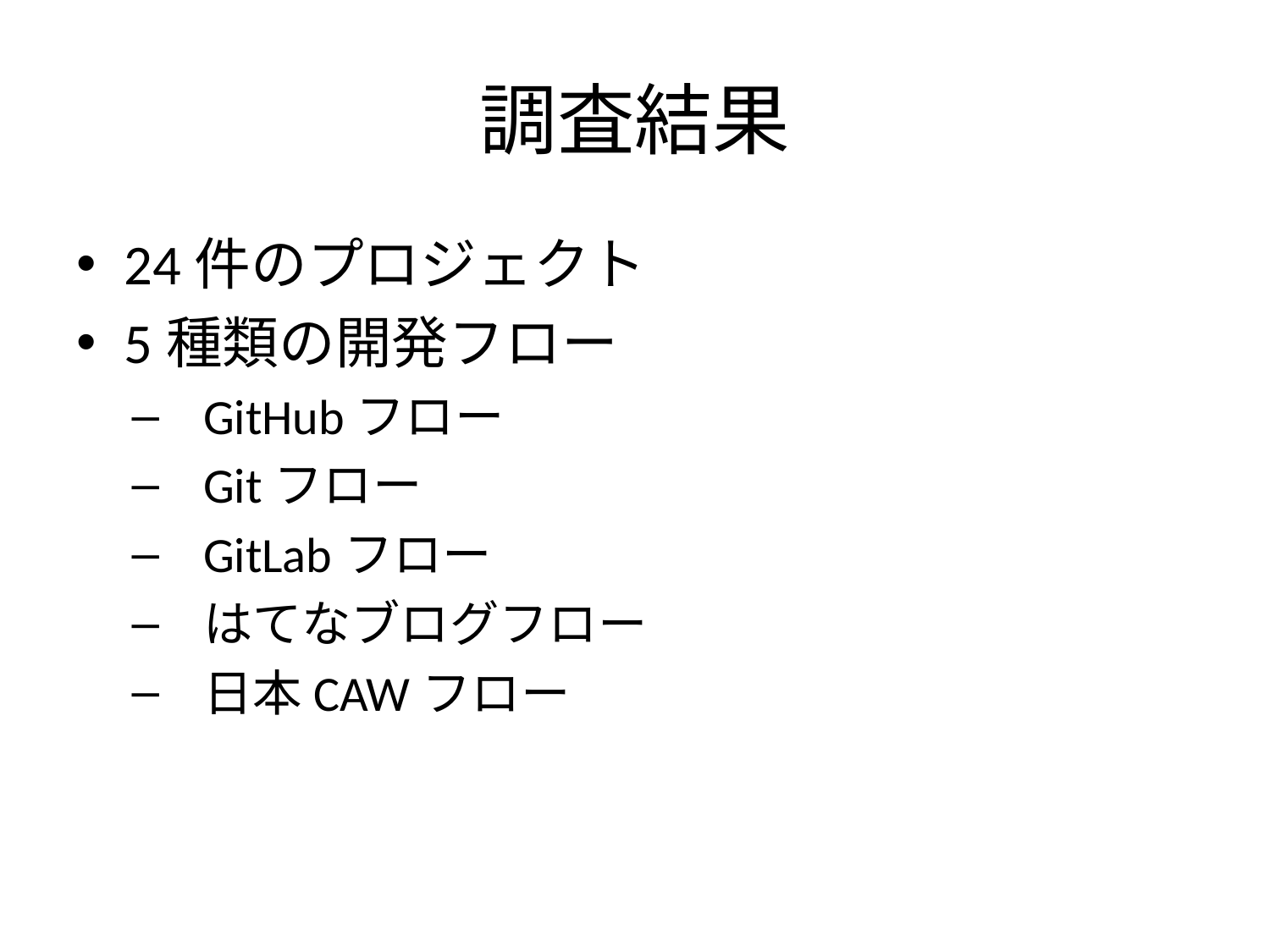

# 調査結果
24件のプロジェクト
5種類の開発フロー
GitHubフロー
Gitフロー
GitLabフロー
はてなブログフロー
日本CAWフロー